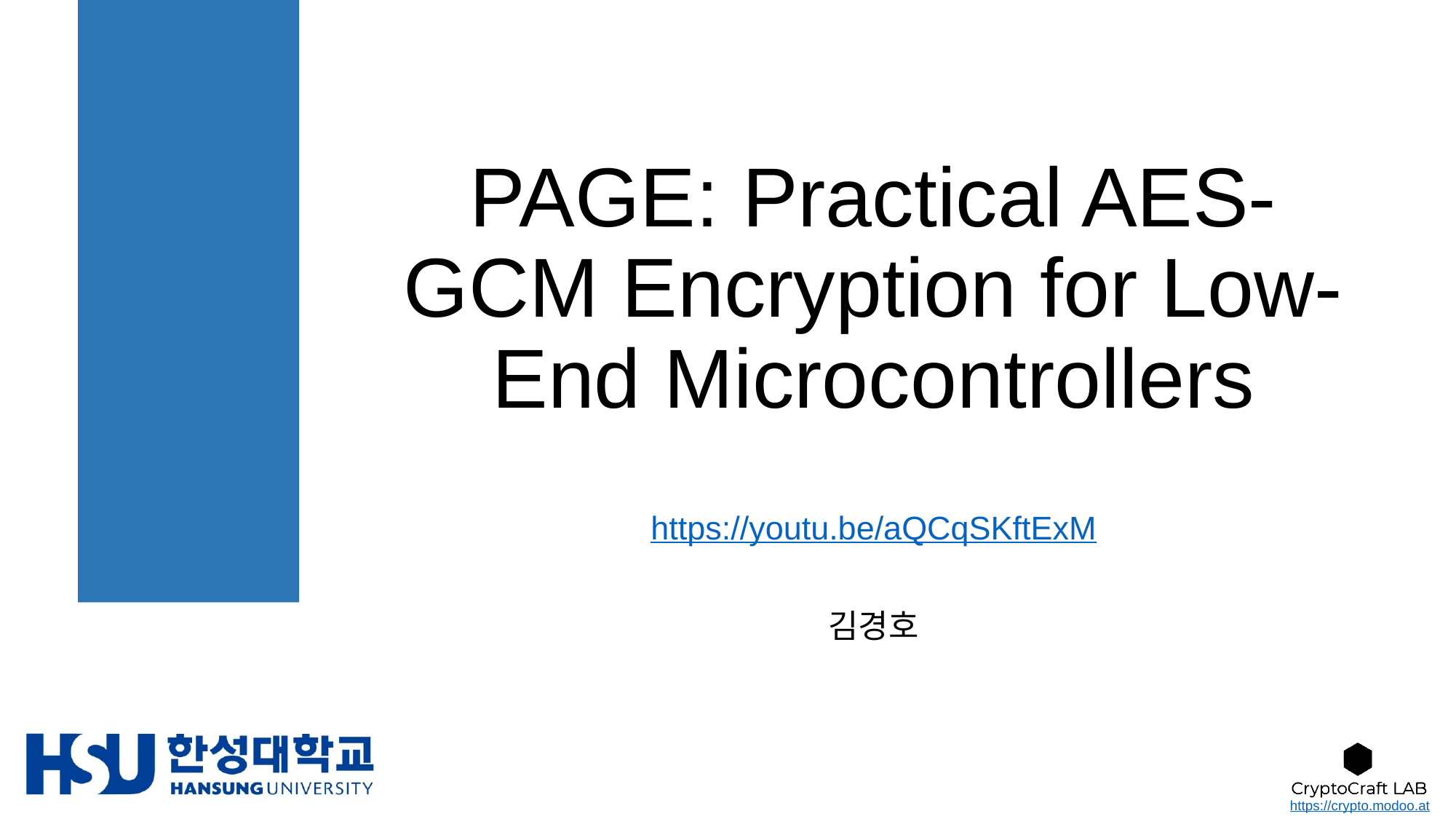

# PAGE: Practical AES-GCM Encryption for Low-End Microcontrollers

https://youtu.be/aQCqSKftExM

김경호